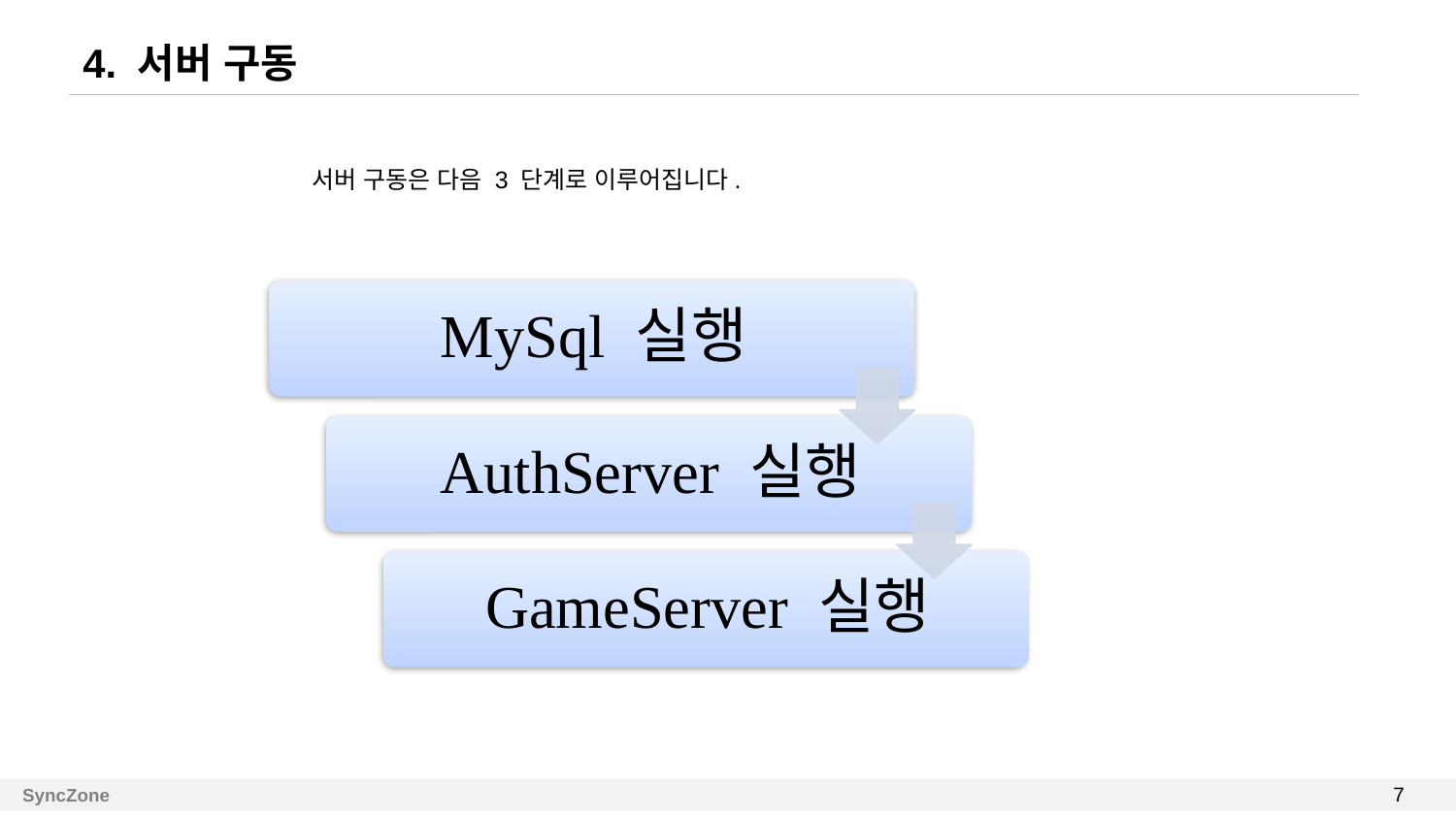

4. 서버 구동
서버 구동은 다음 3 단계로 이루어집니다.
MySql 실행
AuthServer 실행
GameServer 실행